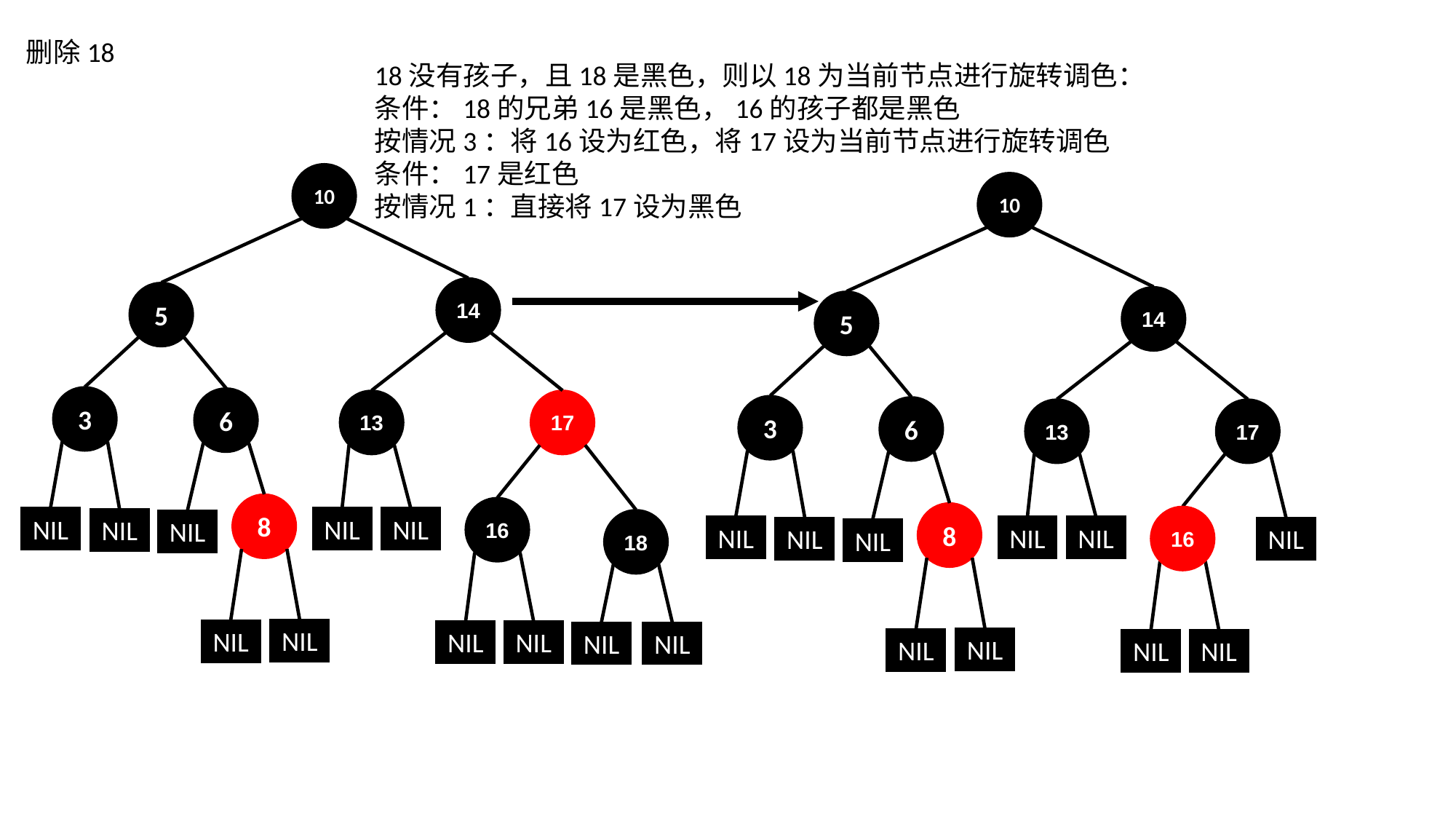

删除18
18没有孩子，且18是黑色，则以18为当前节点进行旋转调色：
条件：18的兄弟16是黑色，16的孩子都是黑色
按情况3：将16设为红色，将17设为当前节点进行旋转调色
条件：17是红色
按情况1：直接将17设为黑色
10
10
14
5
14
5
3
6
13
17
3
6
13
17
8
16
8
16
NIL
NIL
NIL
NIL
18
NIL
NIL
NIL
NIL
NIL
NIL
NIL
NIL
NIL
NIL
NIL
NIL
NIL
NIL
NIL
NIL
NIL